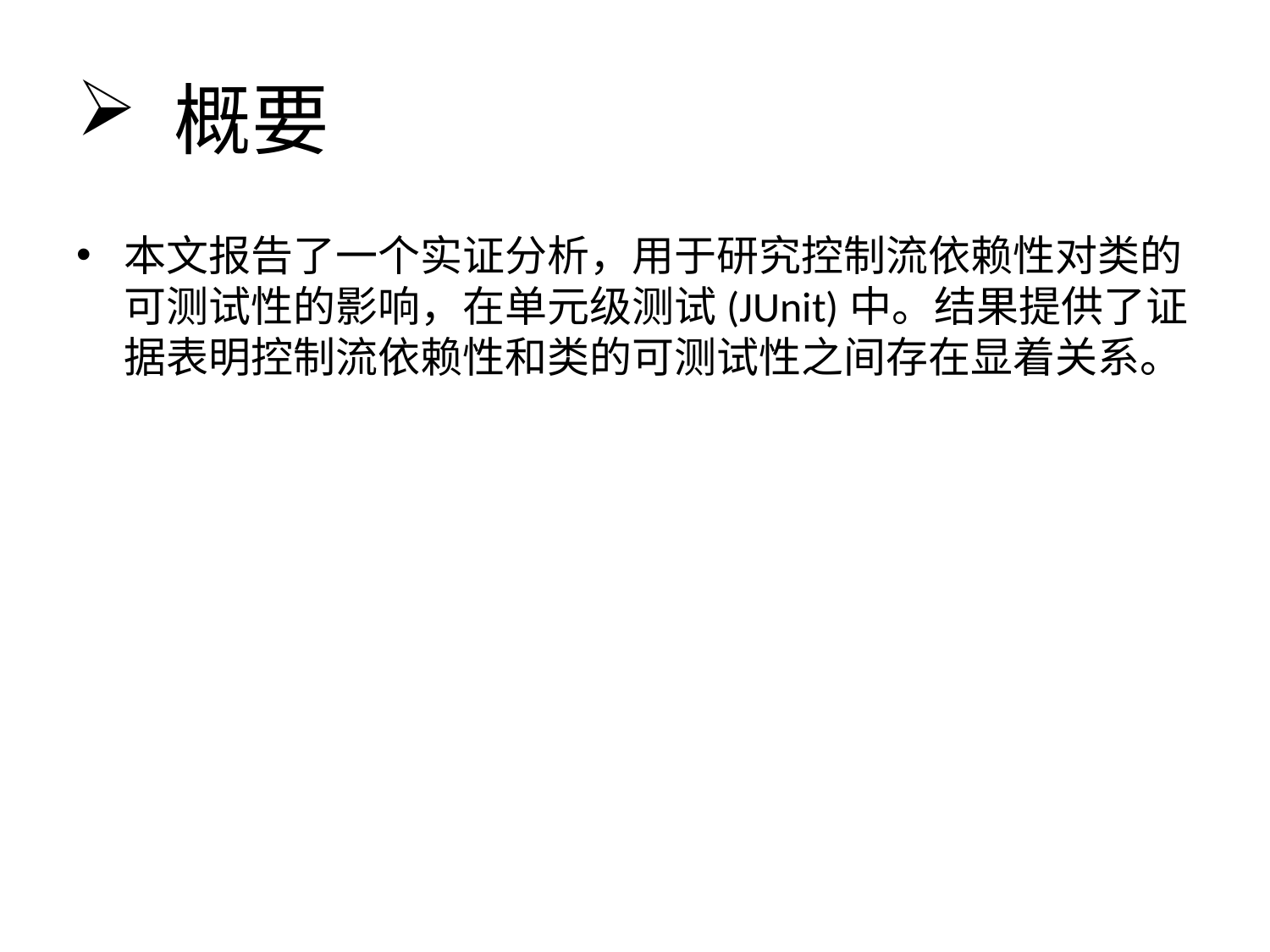

# 概要
本文报告了一个实证分析，用于研究控制流依赖性对类的可测试性的影响，在单元级测试(JUnit)中。结果提供了证据表明控制流依赖性和类的可测试性之间存在显着关系。